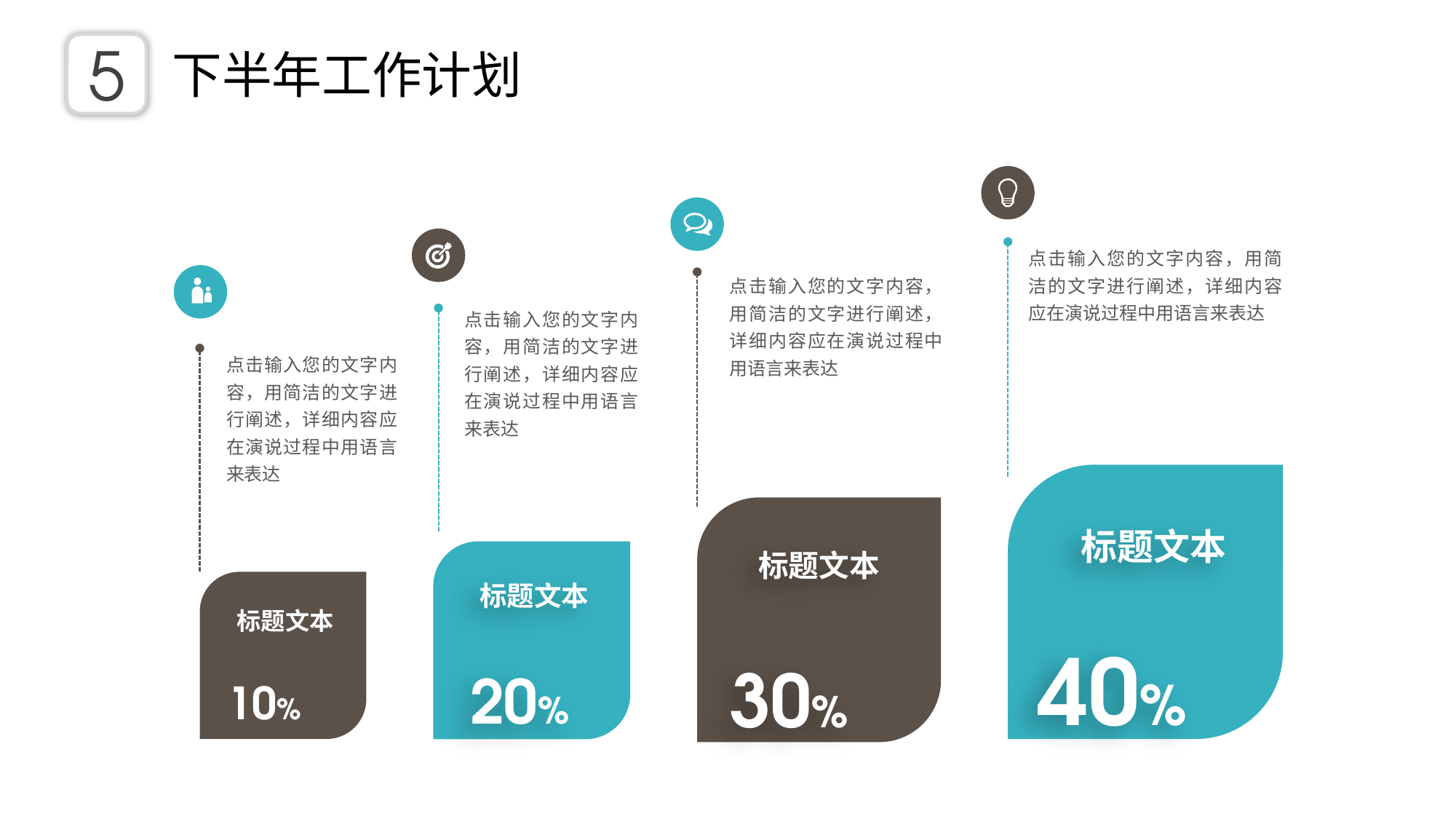

5
下半年工作计划

点击输入您的文字内容，用简洁的文字进行阐述，详细内容应在演说过程中用语言来表达

点击输入您的文字内容，用简洁的文字进行阐述，详细内容应在演说过程中用语言来表达
点击输入您的文字内容，用简洁的文字进行阐述，详细内容应在演说过程中用语言来表达
点击输入您的文字内容，用简洁的文字进行阐述，详细内容应在演说过程中用语言来表达

标题文本

标题文本

标题文本
标题文本
40%
30%
20%
10%